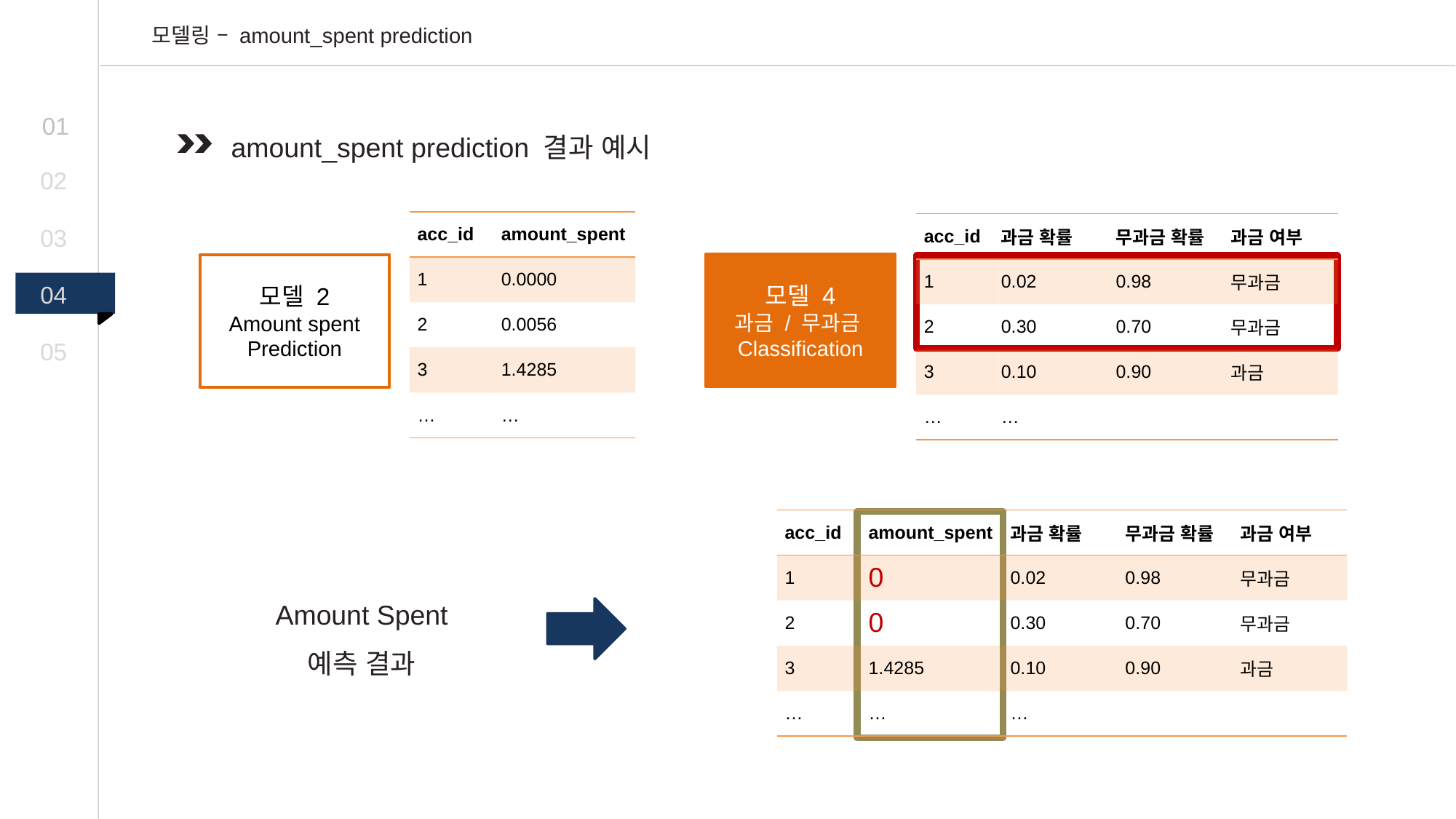

모델링 – amount_spent prediction
01
amount_spent prediction 결과 예시

02
| acc\_id | amount\_spent |
| --- | --- |
| 1 | 0.0000 |
| 2 | 0.0056 |
| 3 | 1.4285 |
| … | … |
| acc\_id | 과금 확률 | 무과금 확률 | 과금 여부 |
| --- | --- | --- | --- |
| 1 | 0.02 | 0.98 | 무과금 |
| 2 | 0.30 | 0.70 | 무과금 |
| 3 | 0.10 | 0.90 | 과금 |
| … | … |  |  |
03
모델 4
과금 / 무과금
Classification
모델 2
Amount spent
Prediction

04

05
| acc\_id | amount\_spent |
| --- | --- |
| 1 | 0 |
| 2 | 0 |
| 3 | 1.4285 |
| … | … |
| 과금 확률 | 무과금 확률 | 과금 여부 |
| --- | --- | --- |
| 0.02 | 0.98 | 무과금 |
| 0.30 | 0.70 | 무과금 |
| 0.10 | 0.90 | 과금 |
| … |  |  |

Amount Spent
예측 결과